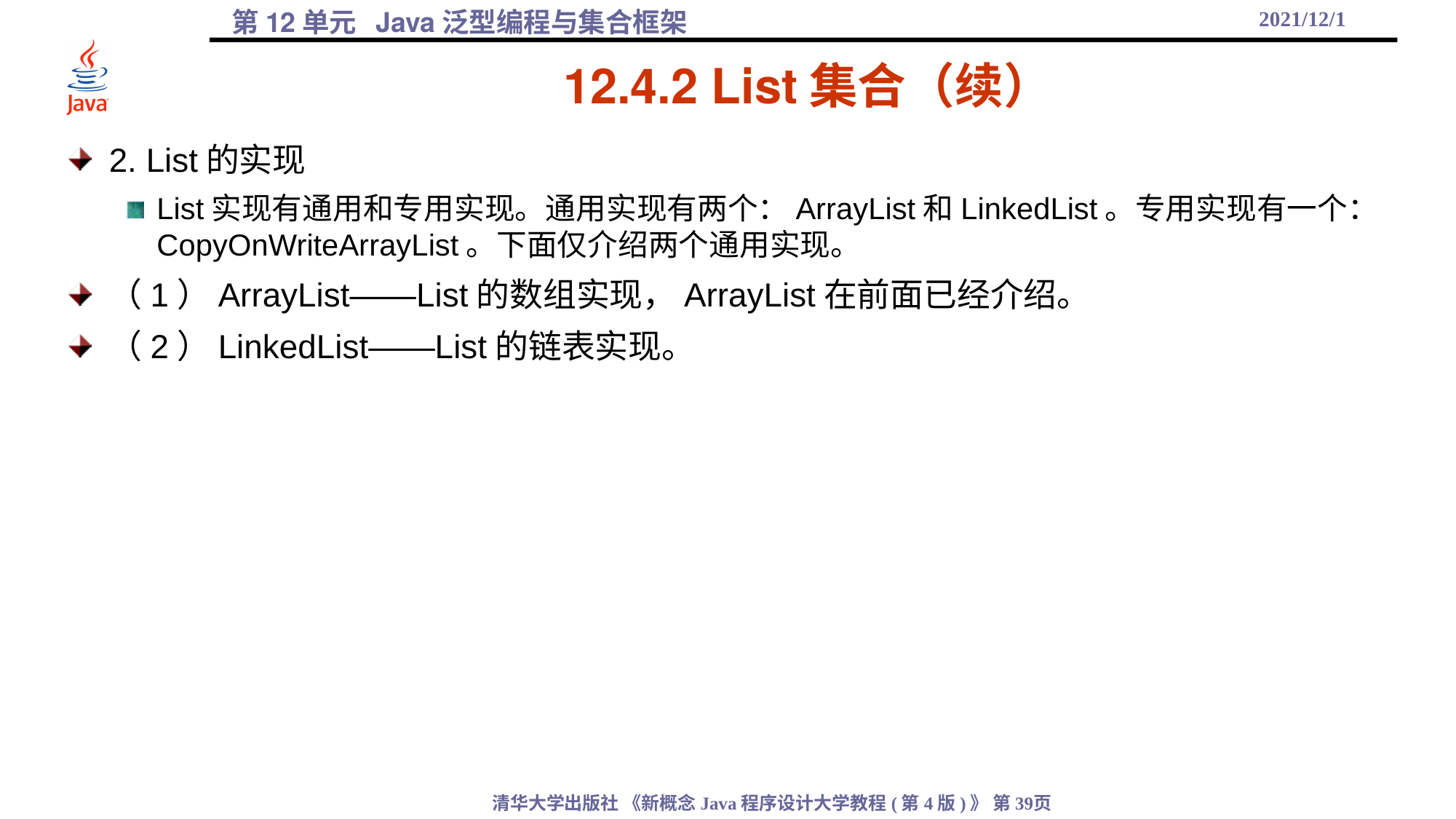

2021/12/1
# 12.4.2 List集合（续）
2. List的实现
List实现有通用和专用实现。通用实现有两个：ArrayList和LinkedList。专用实现有一个：CopyOnWriteArrayList。下面仅介绍两个通用实现。
（1）ArrayList——List的数组实现，ArrayList在前面已经介绍。
（2）LinkedList——List的链表实现。